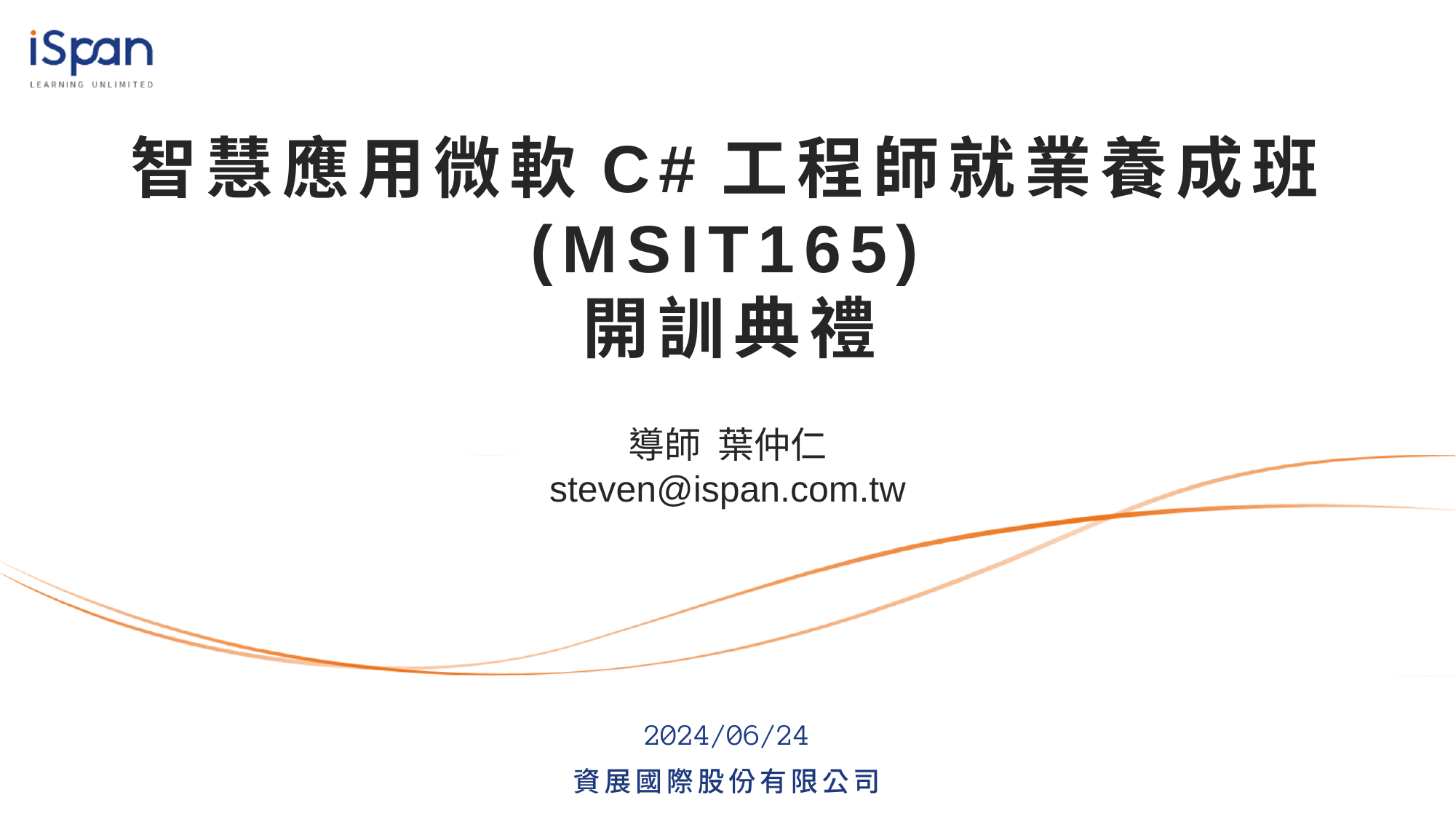

# 智慧應用微軟C#工程師就業養成班 (MSIT165) 開訓典禮
導師  葉仲仁
steven@ispan.com.tw
2024/06/24